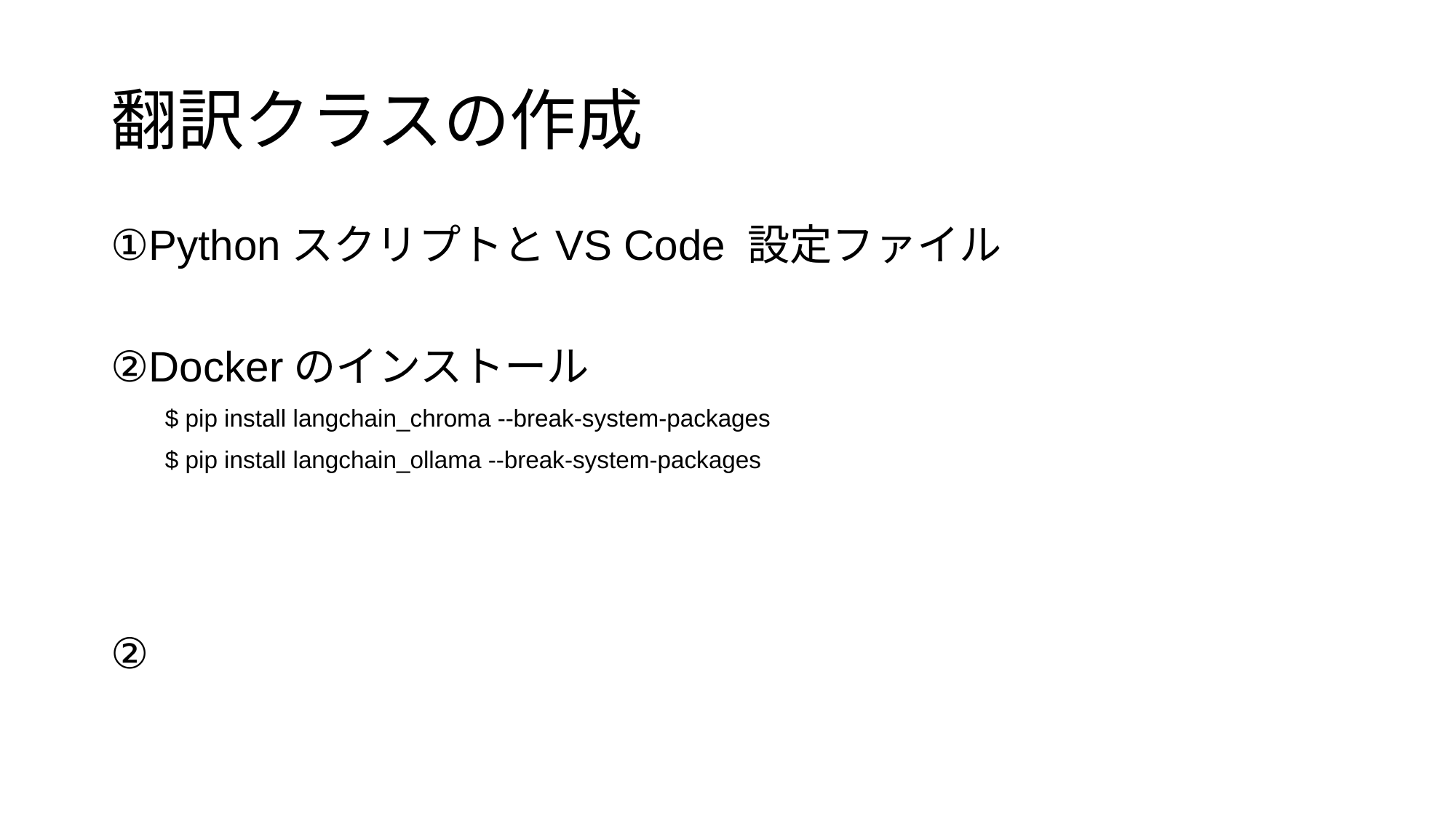

# 翻訳クラスの作成
①PythonスクリプトとVS Code 設定ファイル

②Dockerのインストール
　　$ pip install langchain_chroma --break-system-packages
　　$ pip install langchain_ollama --break-system-packages

②